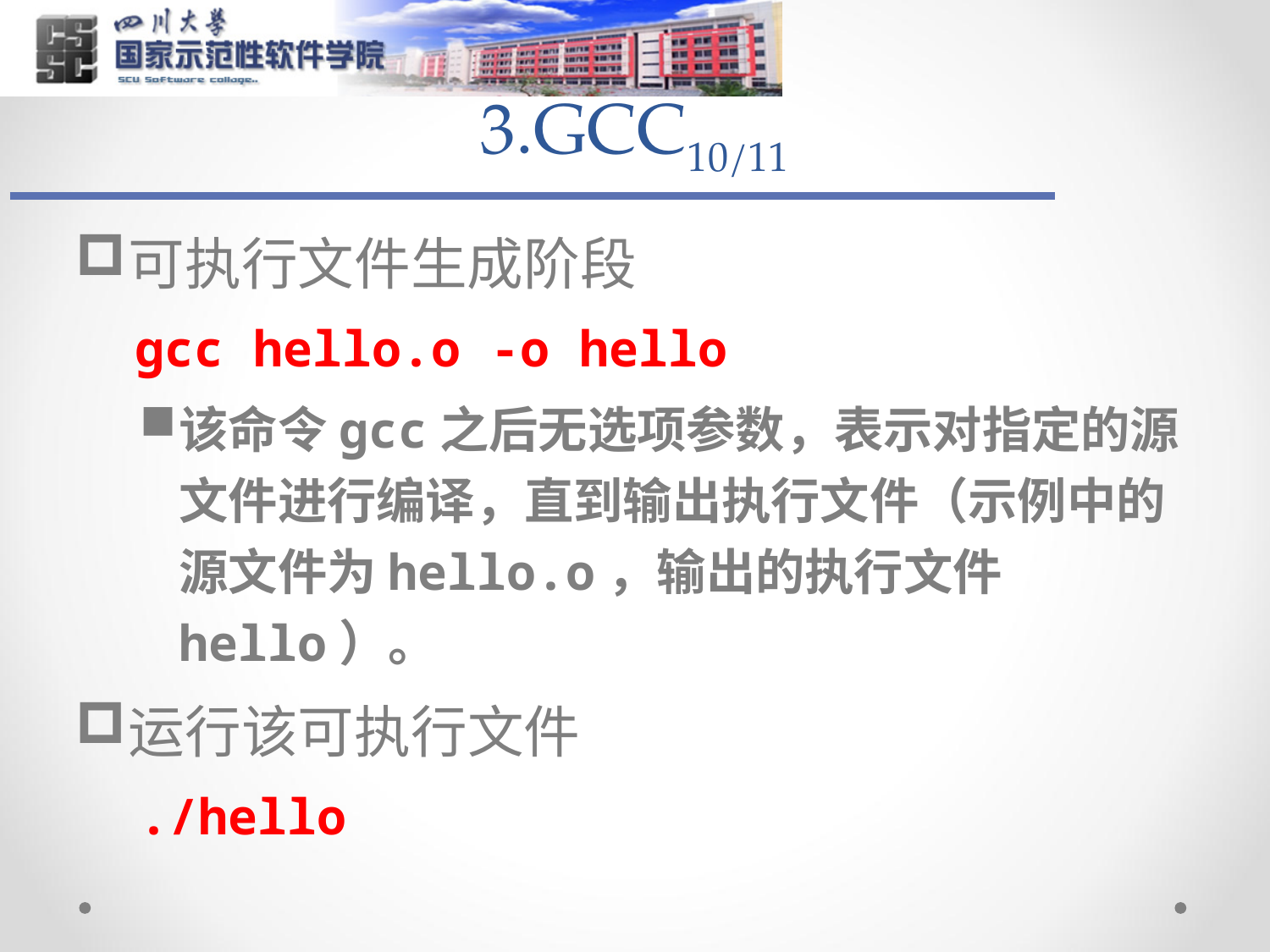

# 3.GCC10/11
可执行文件生成阶段
  gcc hello.o -o hello
该命令gcc之后无选项参数，表示对指定的源文件进行编译，直到输出执行文件（示例中的源文件为hello.o，输出的执行文件hello）。
运行该可执行文件
./hello